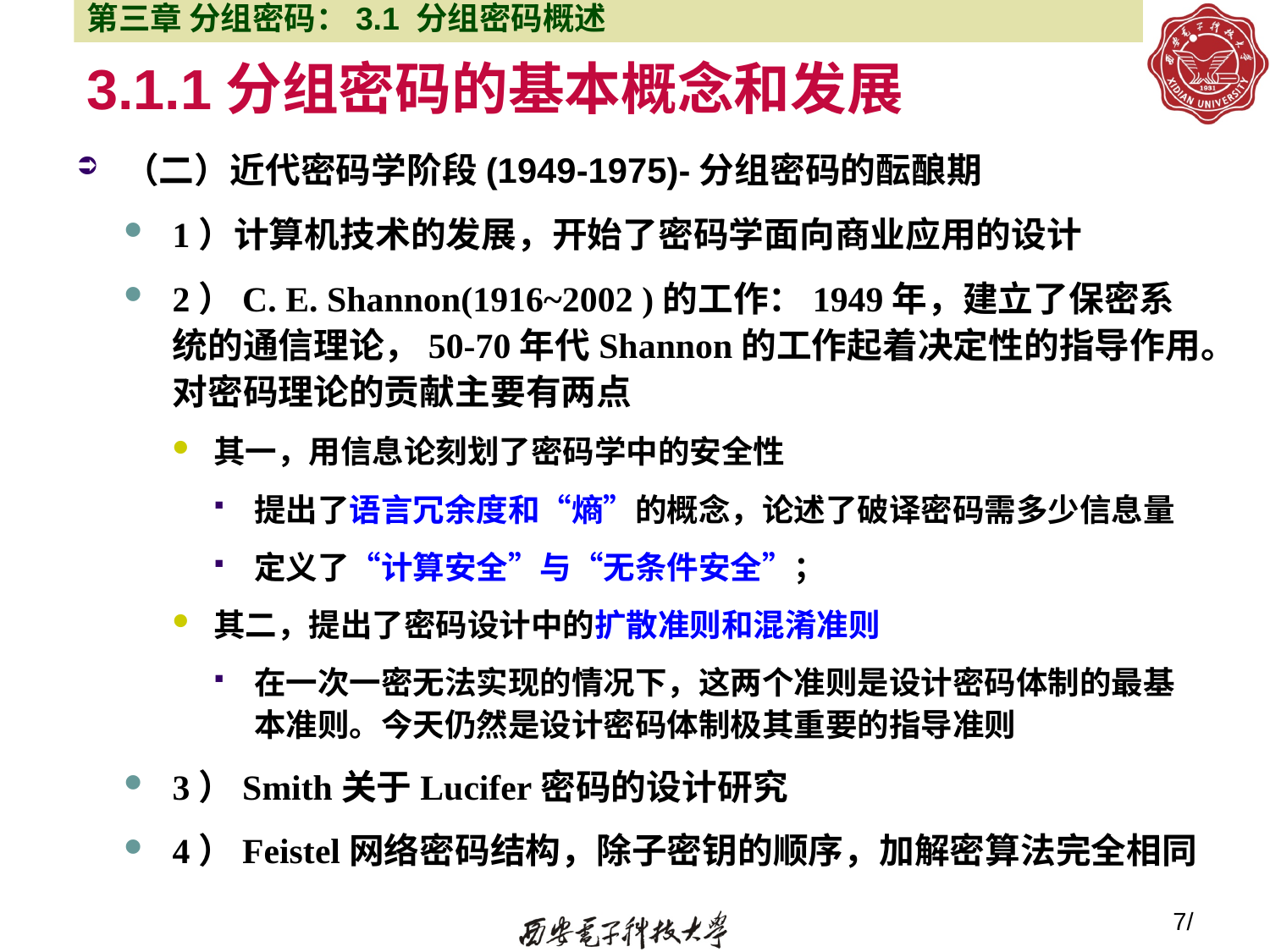

第三章 分组密码：3.1 分组密码概述
# 3.1.1分组密码的基本概念和发展
（二）近代密码学阶段(1949-1975)-分组密码的酝酿期
1）计算机技术的发展，开始了密码学面向商业应用的设计
2）C. E. Shannon(1916~2002 )的工作：1949年，建立了保密系统的通信理论，50-70年代Shannon的工作起着决定性的指导作用。对密码理论的贡献主要有两点
其一，用信息论刻划了密码学中的安全性
提出了语言冗余度和“熵”的概念，论述了破译密码需多少信息量
定义了“计算安全”与“无条件安全”；
其二，提出了密码设计中的扩散准则和混淆准则
在一次一密无法实现的情况下，这两个准则是设计密码体制的最基本准则。今天仍然是设计密码体制极其重要的指导准则
3）Smith关于Lucifer密码的设计研究
4）Feistel网络密码结构，除子密钥的顺序，加解密算法完全相同
7/